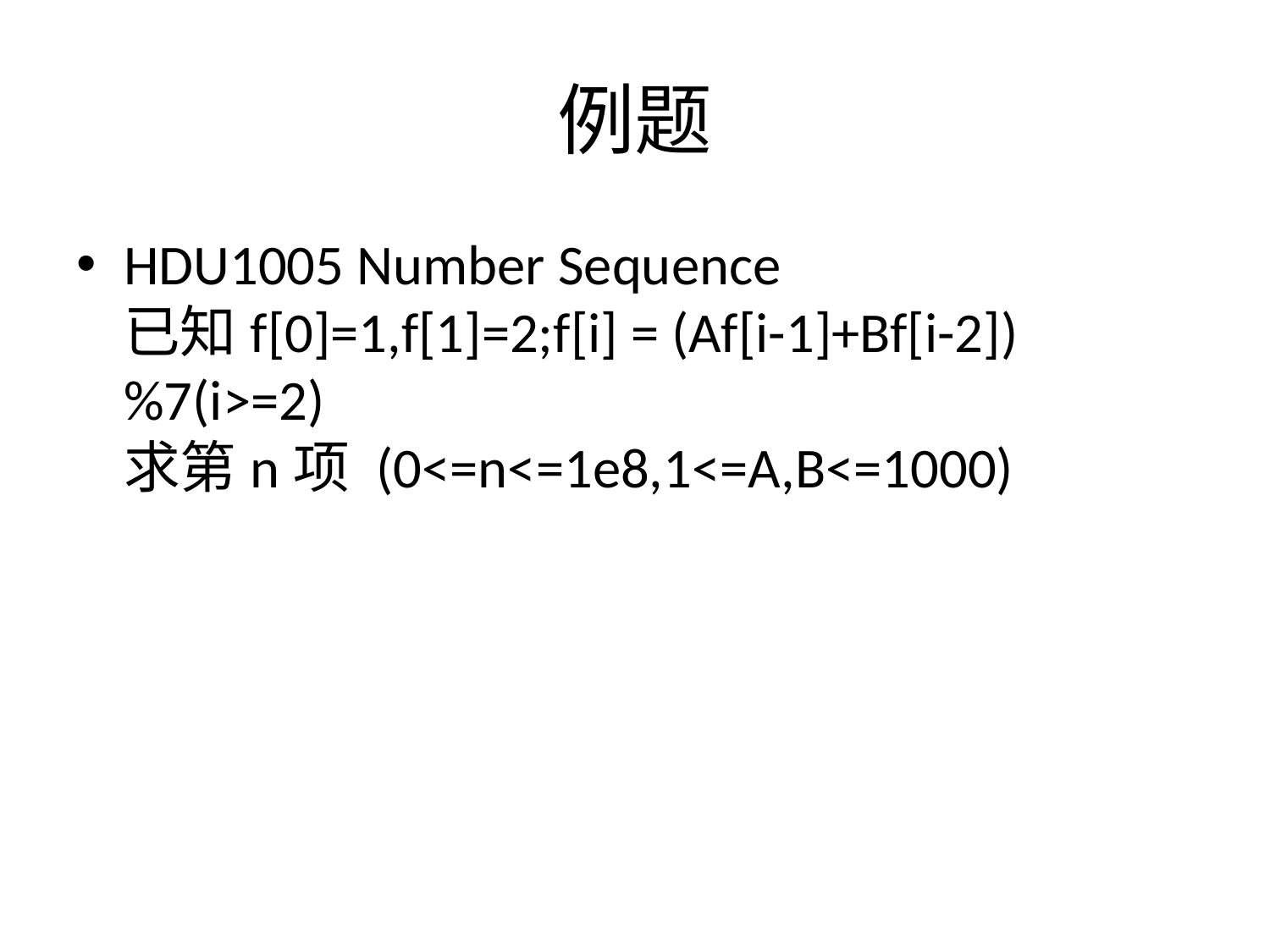

# 例题
HDU1005 Number Sequence
已知f[0]=1,f[1]=2;f[i] = (Af[i-1]+Bf[i-2])%7(i>=2)
求第n项 (0<=n<=1e8,1<=A,B<=1000)